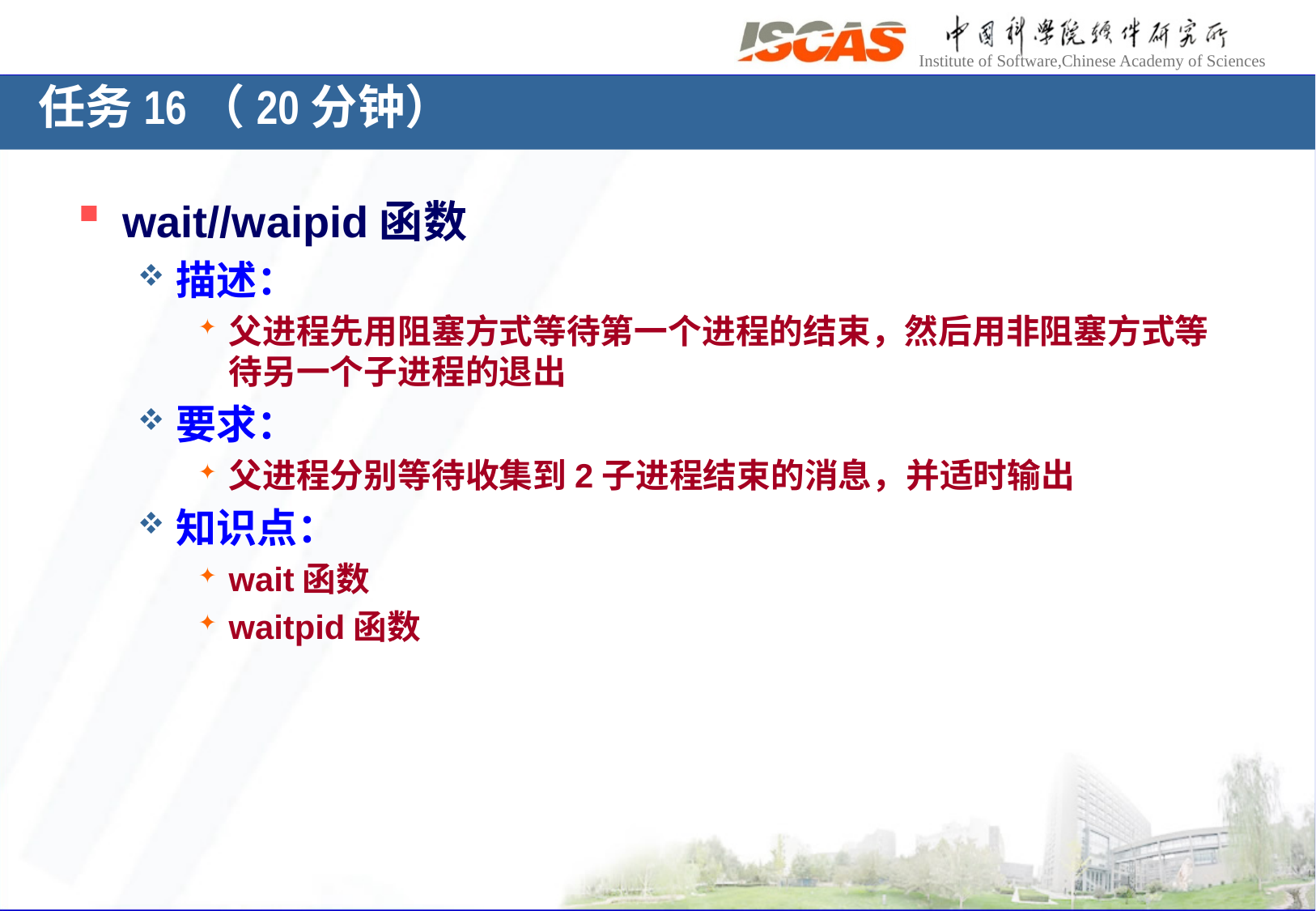

# 任务16（20分钟）
wait//waipid函数
描述：
父进程先用阻塞方式等待第一个进程的结束，然后用非阻塞方式等待另一个子进程的退出
要求：
父进程分别等待收集到2子进程结束的消息，并适时输出
知识点：
wait函数
waitpid函数